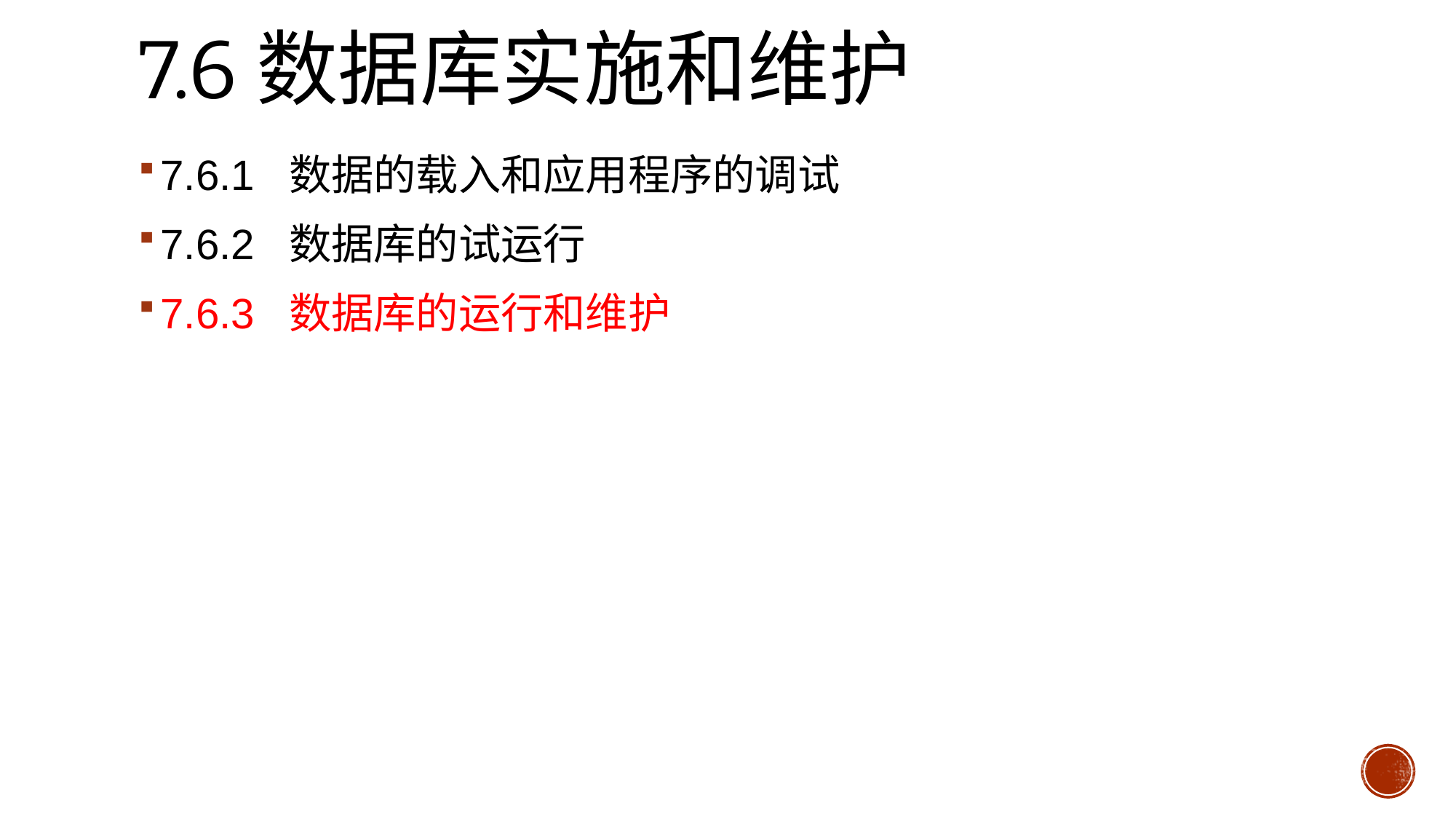

# 7.6数据库实施和维护
7.6.1  数据的载入和应用程序的调试
7.6.2  数据库的试运行
7.6.3  数据库的运行和维护

66